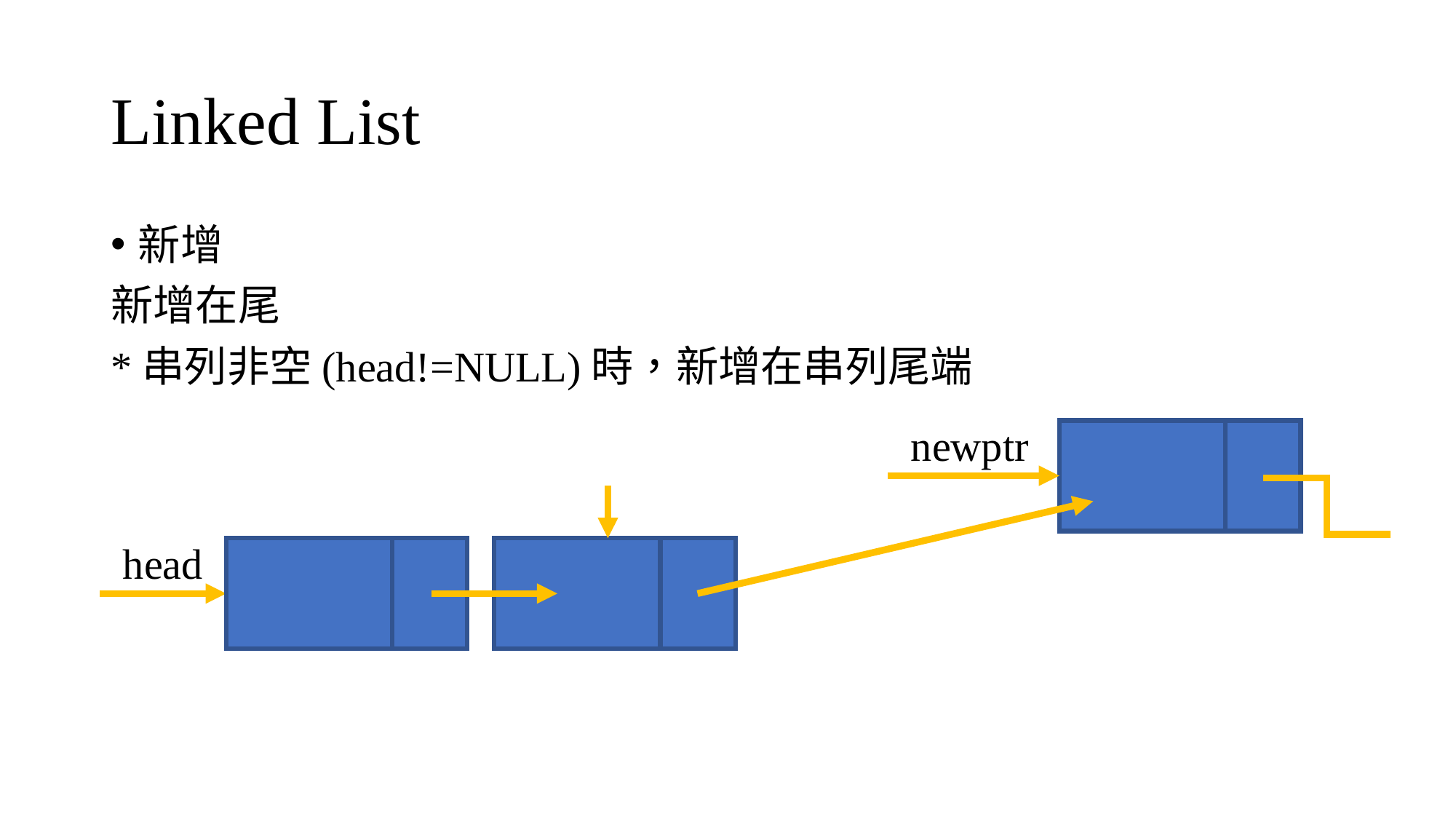

# Linked List
新增
新增在尾
*串列非空(head!=NULL)時，新增在串列尾端
newptr

head